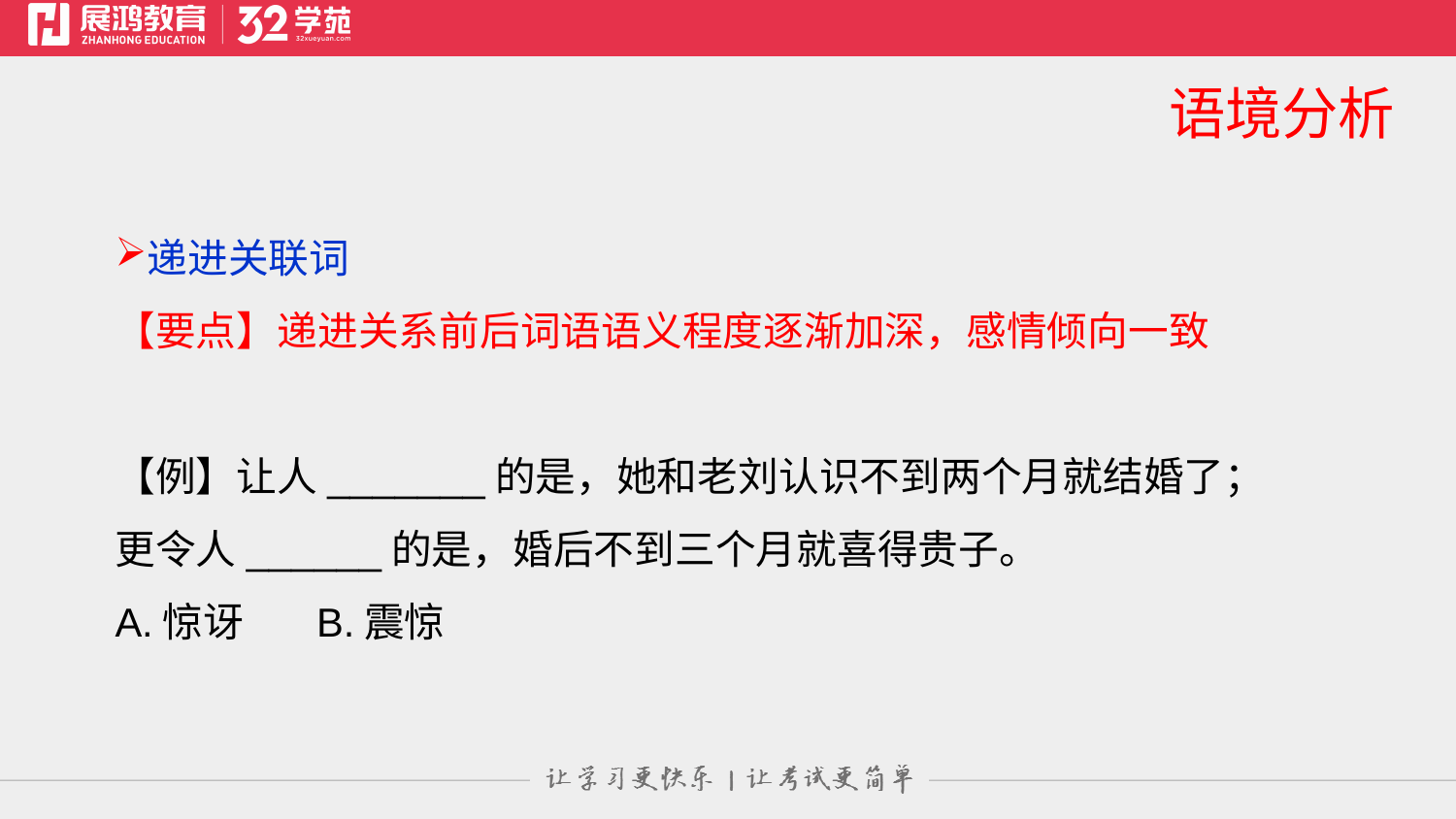

语境分析
递进关联词
【要点】递进关系前后词语语义程度逐渐加深，感情倾向一致

【例】让人_______的是，她和老刘认识不到两个月就结婚了；更令人______的是，婚后不到三个月就喜得贵子。
A.惊讶       B.震惊